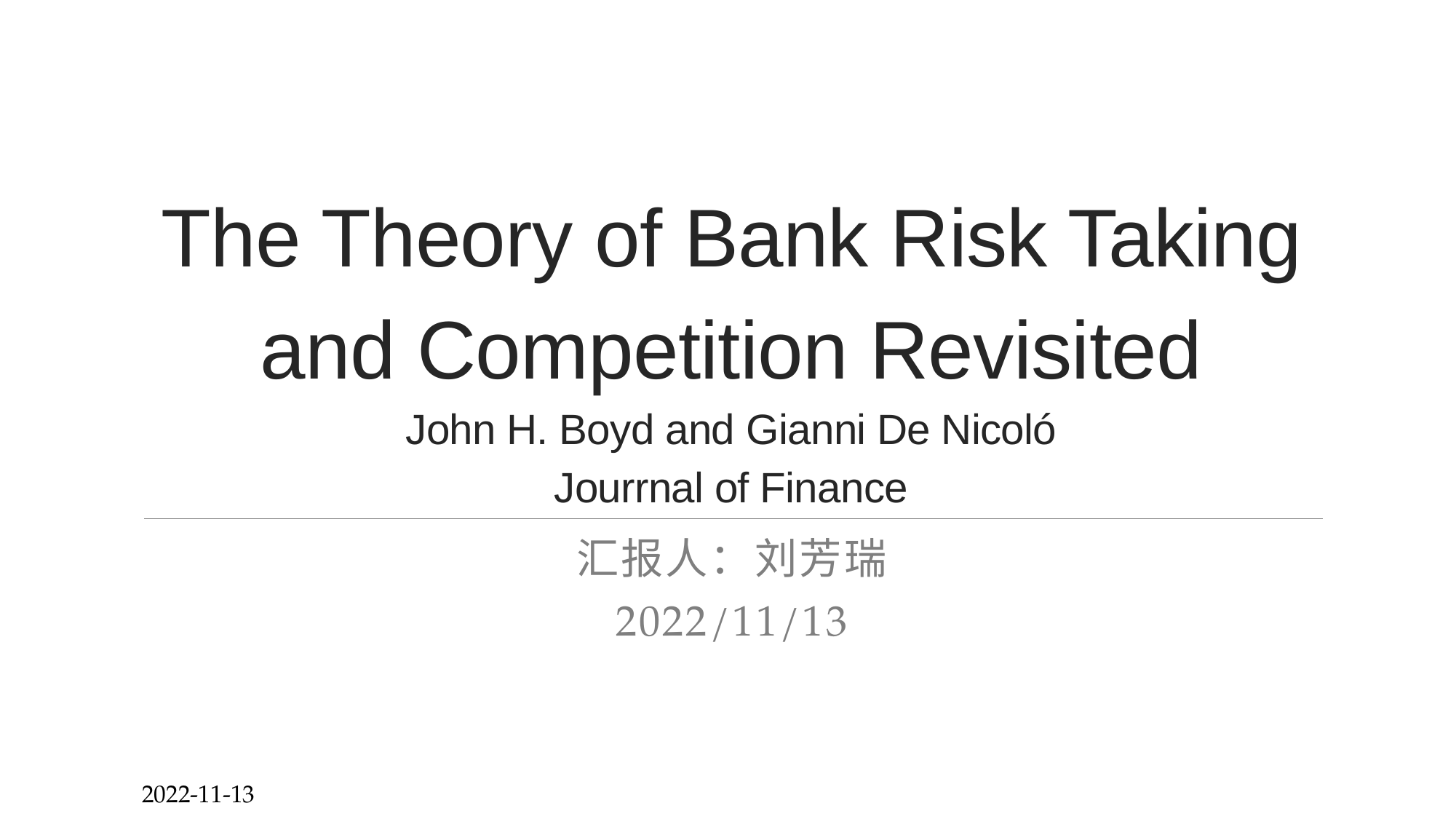

# The Theory of Bank Risk Taking and Competition Revisited John H. Boyd and Gianni De Nicoló Jourrnal of Finance
汇报人：刘芳瑞
2022/11/13
2022-11-13